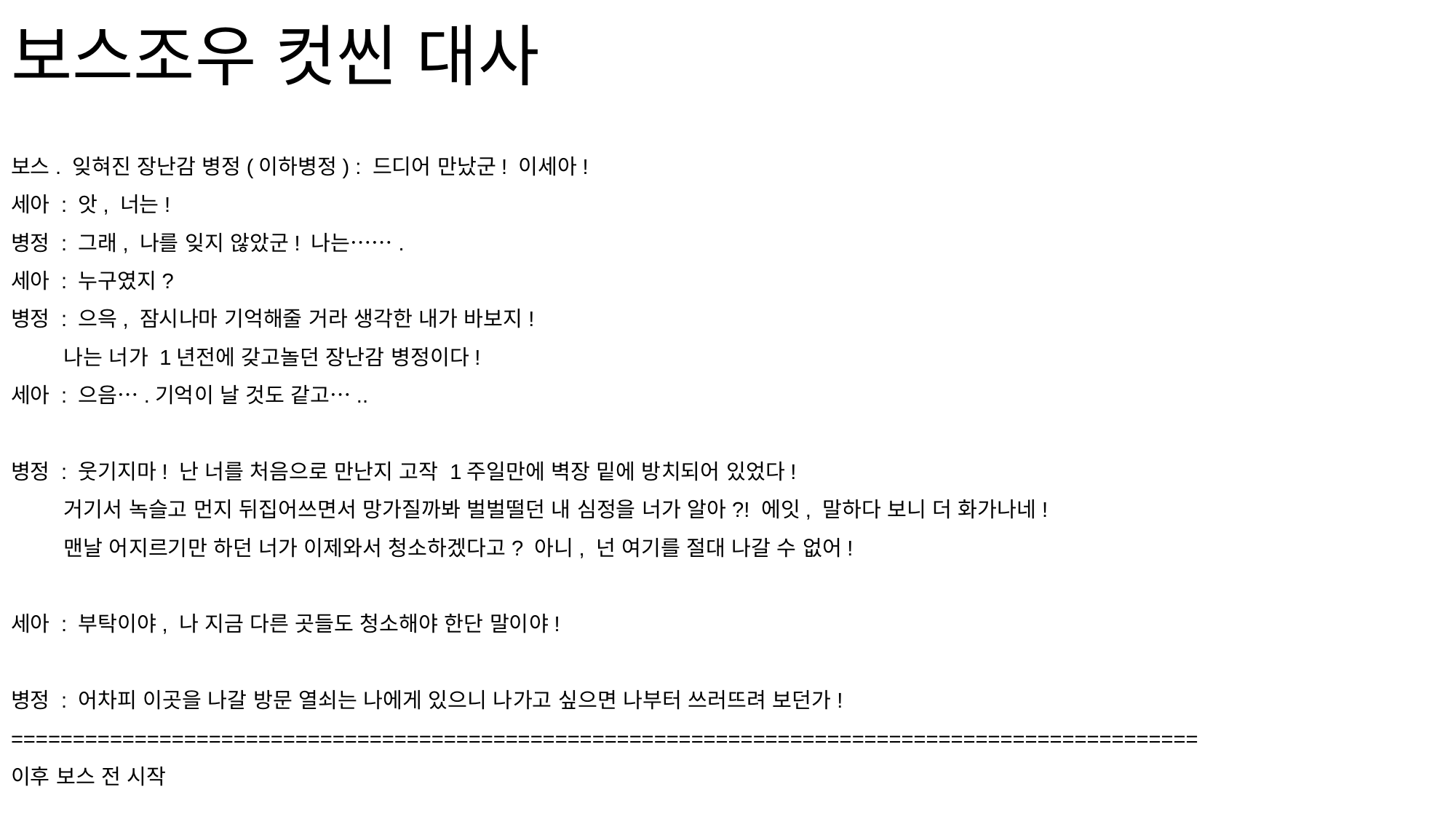

# 보스조우 컷씬 대사
보스. 잊혀진 장난감 병정(이하병정) : 드디어 만났군! 이세아!
세아 : 앗, 너는!
병정 : 그래, 나를 잊지 않았군! 나는…….
세아 : 누구였지?
병정 : 으윽, 잠시나마 기억해줄 거라 생각한 내가 바보지!
        나는 너가 1년전에 갖고놀던 장난감 병정이다!
세아 : 으음….기억이 날 것도 같고…..

병정 : 웃기지마! 난 너를 처음으로 만난지 고작 1주일만에 벽장 밑에 방치되어 있었다!
        거기서 녹슬고 먼지 뒤집어쓰면서 망가질까봐 벌벌떨던 내 심정을 너가 알아?! 에잇, 말하다 보니 더 화가나네!
        맨날 어지르기만 하던 너가 이제와서 청소하겠다고? 아니, 넌 여기를 절대 나갈 수 없어!

세아 : 부탁이야, 나 지금 다른 곳들도 청소해야 한단 말이야!

병정 : 어차피 이곳을 나갈 방문 열쇠는 나에게 있으니 나가고 싶으면 나부터 쓰러뜨려 보던가!
================================================================================================
이후 보스 전 시작